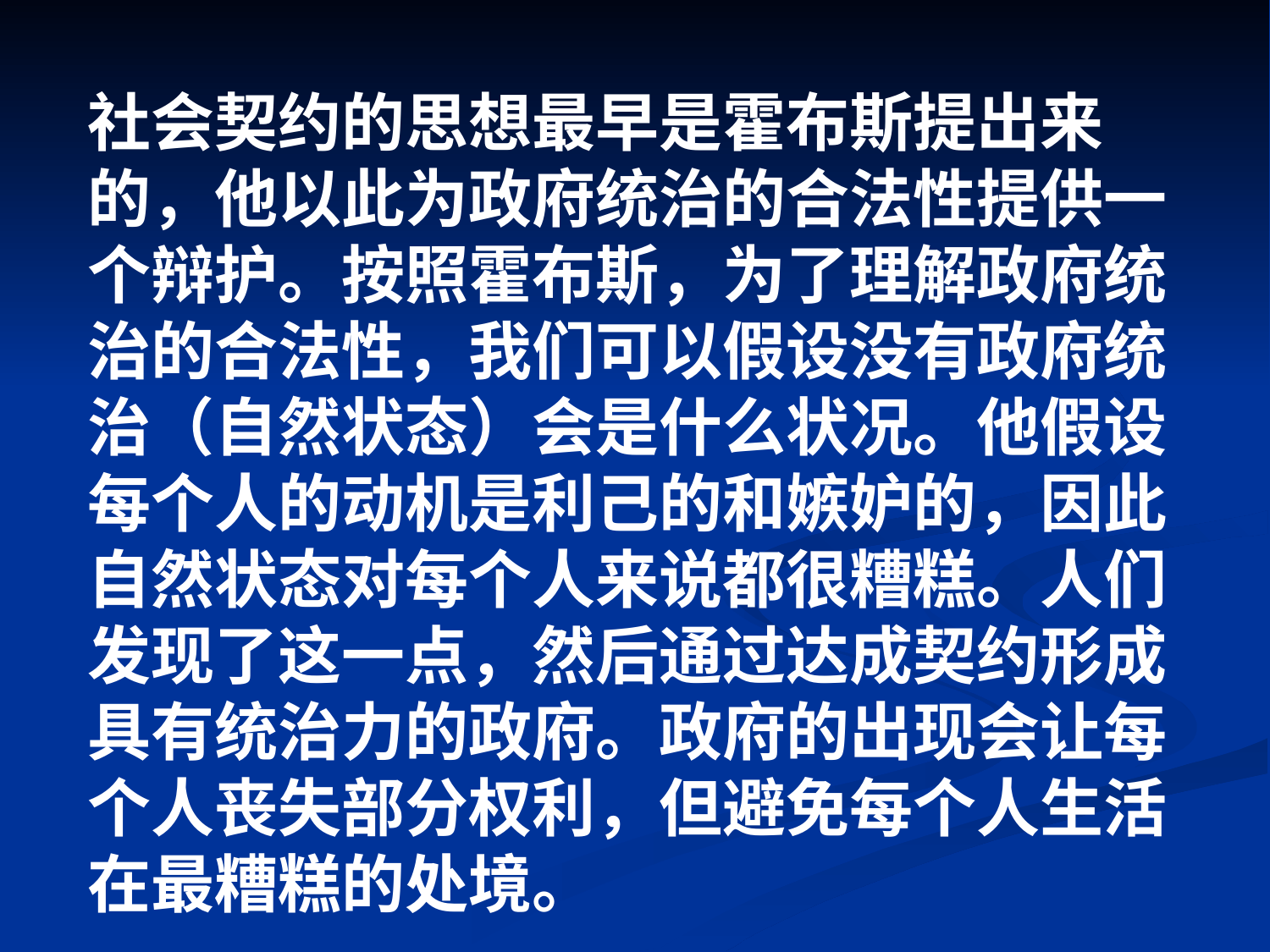

社会契约的思想最早是霍布斯提出来的，他以此为政府统治的合法性提供一个辩护。按照霍布斯，为了理解政府统治的合法性，我们可以假设没有政府统治（自然状态）会是什么状况。他假设每个人的动机是利己的和嫉妒的，因此自然状态对每个人来说都很糟糕。人们发现了这一点，然后通过达成契约形成具有统治力的政府。政府的出现会让每个人丧失部分权利，但避免每个人生活在最糟糕的处境。